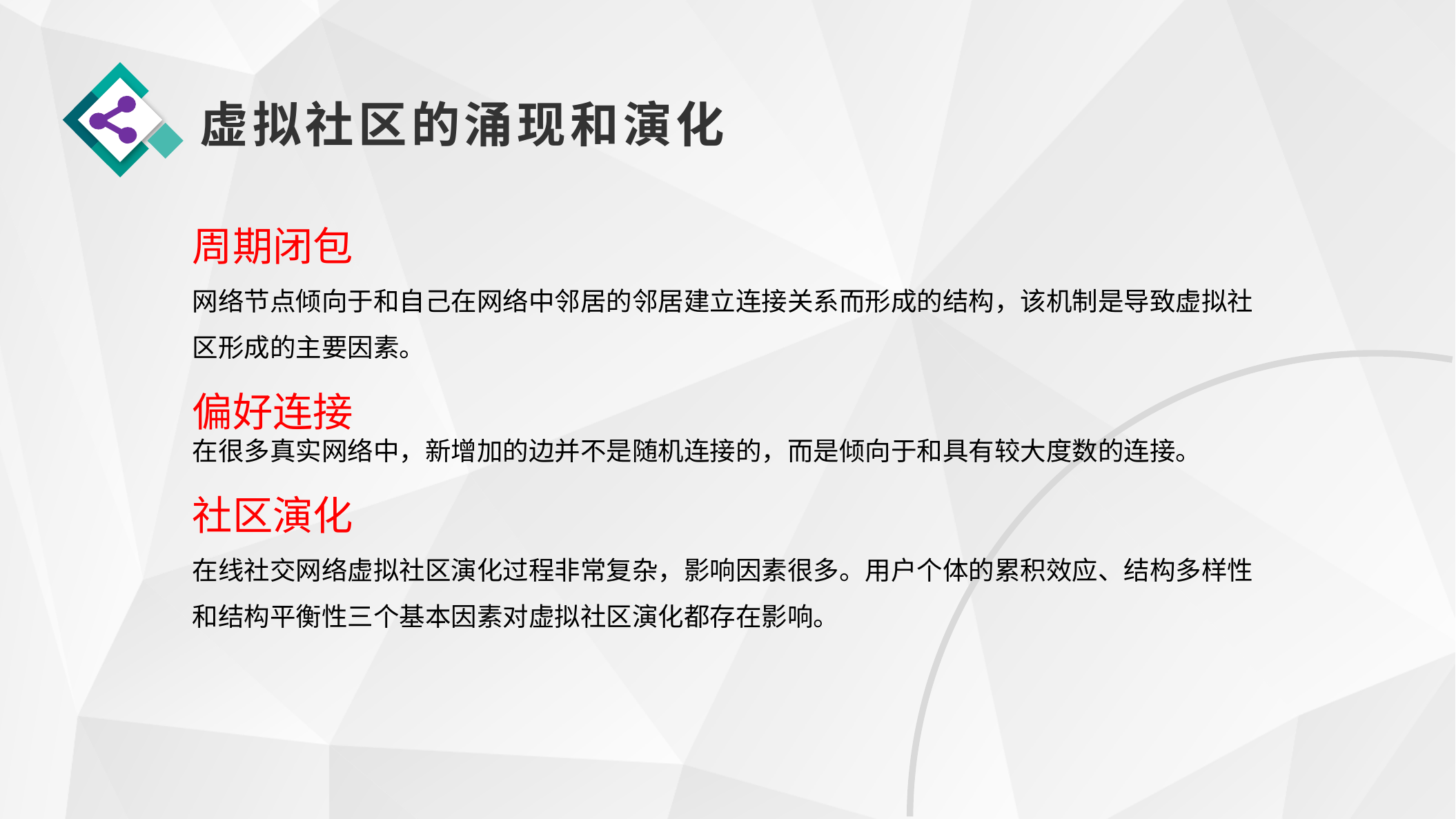

虚拟社区的涌现和演化

周期闭包
网络节点倾向于和自己在网络中邻居的邻居建立连接关系而形成的结构，该机制是导致虚拟社区形成的主要因素。
偏好连接
在很多真实网络中，新增加的边并不是随机连接的，而是倾向于和具有较大度数的连接。
社区演化
在线社交网络虚拟社区演化过程非常复杂，影响因素很多。用户个体的累积效应、结构多样性和结构平衡性三个基本因素对虚拟社区演化都存在影响。